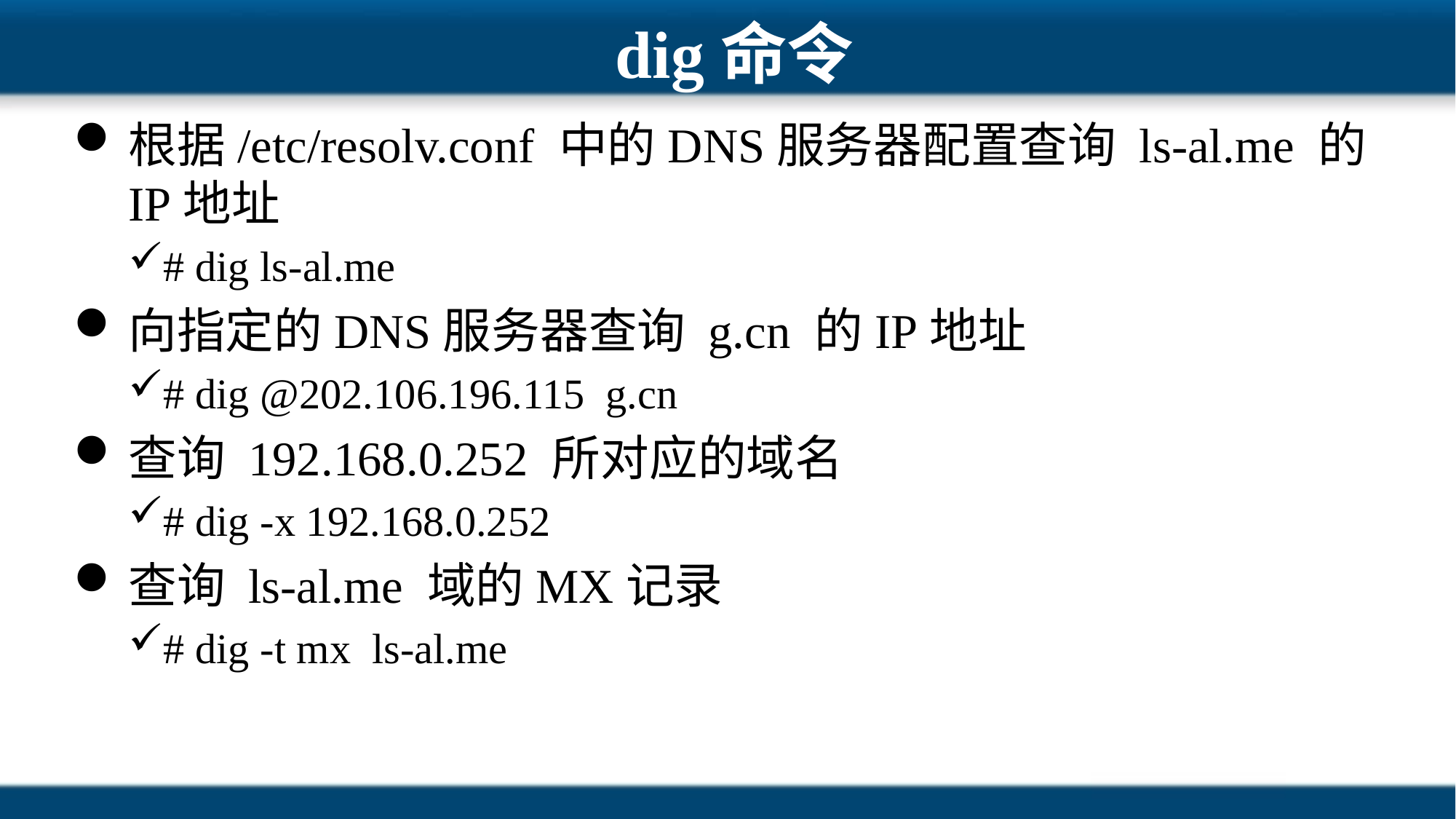

# dig命令
根据/etc/resolv.conf 中的DNS服务器配置查询 ls-al.me 的IP地址
# dig ls-al.me
向指定的DNS服务器查询 g.cn 的IP地址
# dig @202.106.196.115  g.cn
查询 192.168.0.252 所对应的域名
# dig -x 192.168.0.252
查询 ls-al.me 域的MX记录
# dig -t mx  ls-al.me